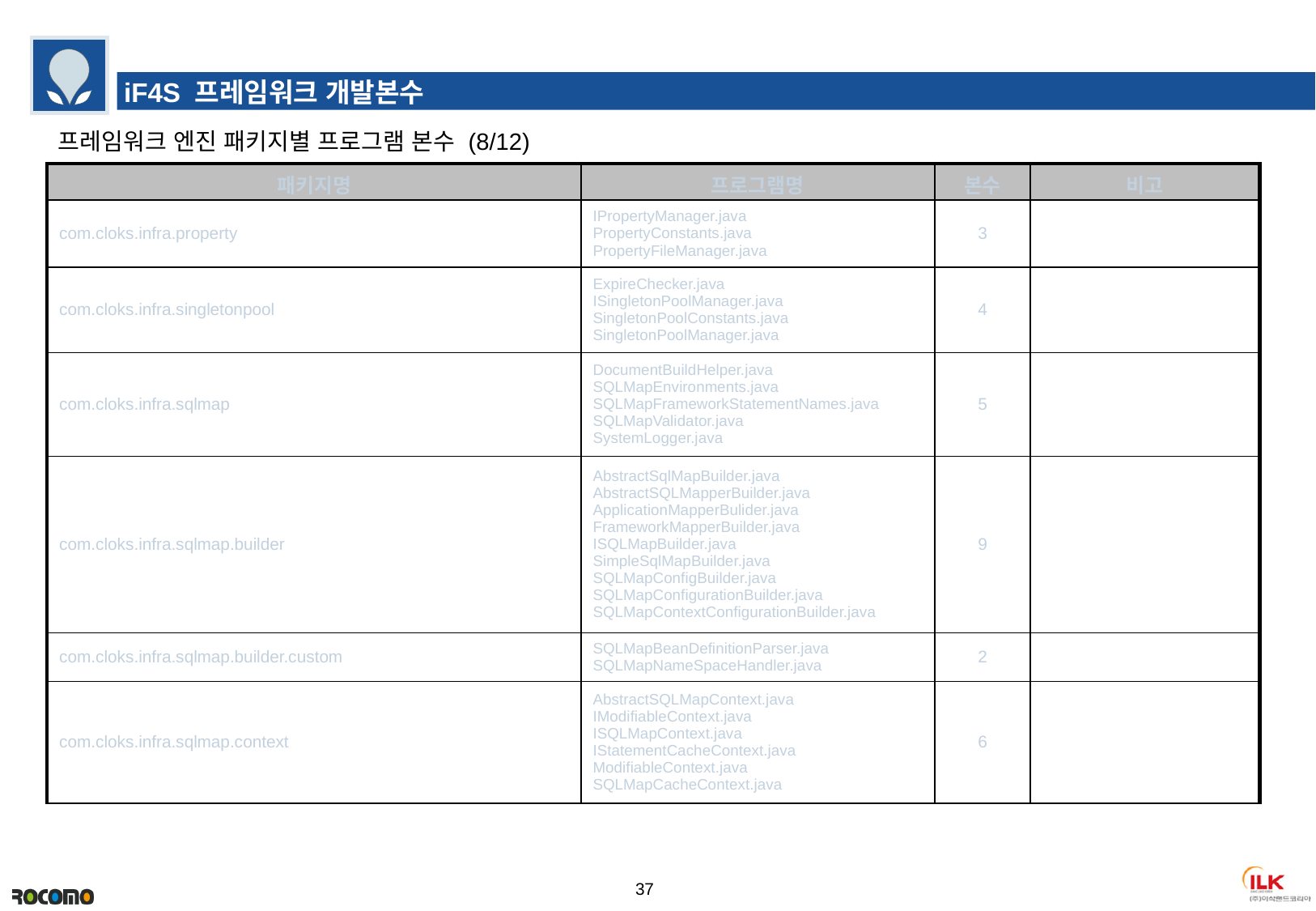

iF4S 프레임워크 개발본수
프레임워크 엔진 패키지별 프로그램 본수 (8/12)
| 패키지명 | 프로그램명 | 본수 | 비고 |
| --- | --- | --- | --- |
| com.cloks.infra.property | IPropertyManager.java PropertyConstants.java PropertyFileManager.java | 3 |  |
| com.cloks.infra.singletonpool | ExpireChecker.java ISingletonPoolManager.java SingletonPoolConstants.java SingletonPoolManager.java | 4 |  |
| com.cloks.infra.sqlmap | DocumentBuildHelper.java SQLMapEnvironments.java SQLMapFrameworkStatementNames.java SQLMapValidator.java SystemLogger.java | 5 |  |
| com.cloks.infra.sqlmap.builder | AbstractSqlMapBuilder.java AbstractSQLMapperBuilder.java ApplicationMapperBulider.java FrameworkMapperBuilder.java ISQLMapBuilder.java SimpleSqlMapBuilder.java SQLMapConfigBuilder.java SQLMapConfigurationBuilder.java SQLMapContextConfigurationBuilder.java | 9 |  |
| com.cloks.infra.sqlmap.builder.custom | SQLMapBeanDefinitionParser.java SQLMapNameSpaceHandler.java | 2 |  |
| com.cloks.infra.sqlmap.context | AbstractSQLMapContext.java IModifiableContext.java ISQLMapContext.java IStatementCacheContext.java ModifiableContext.java SQLMapCacheContext.java | 6 |  |